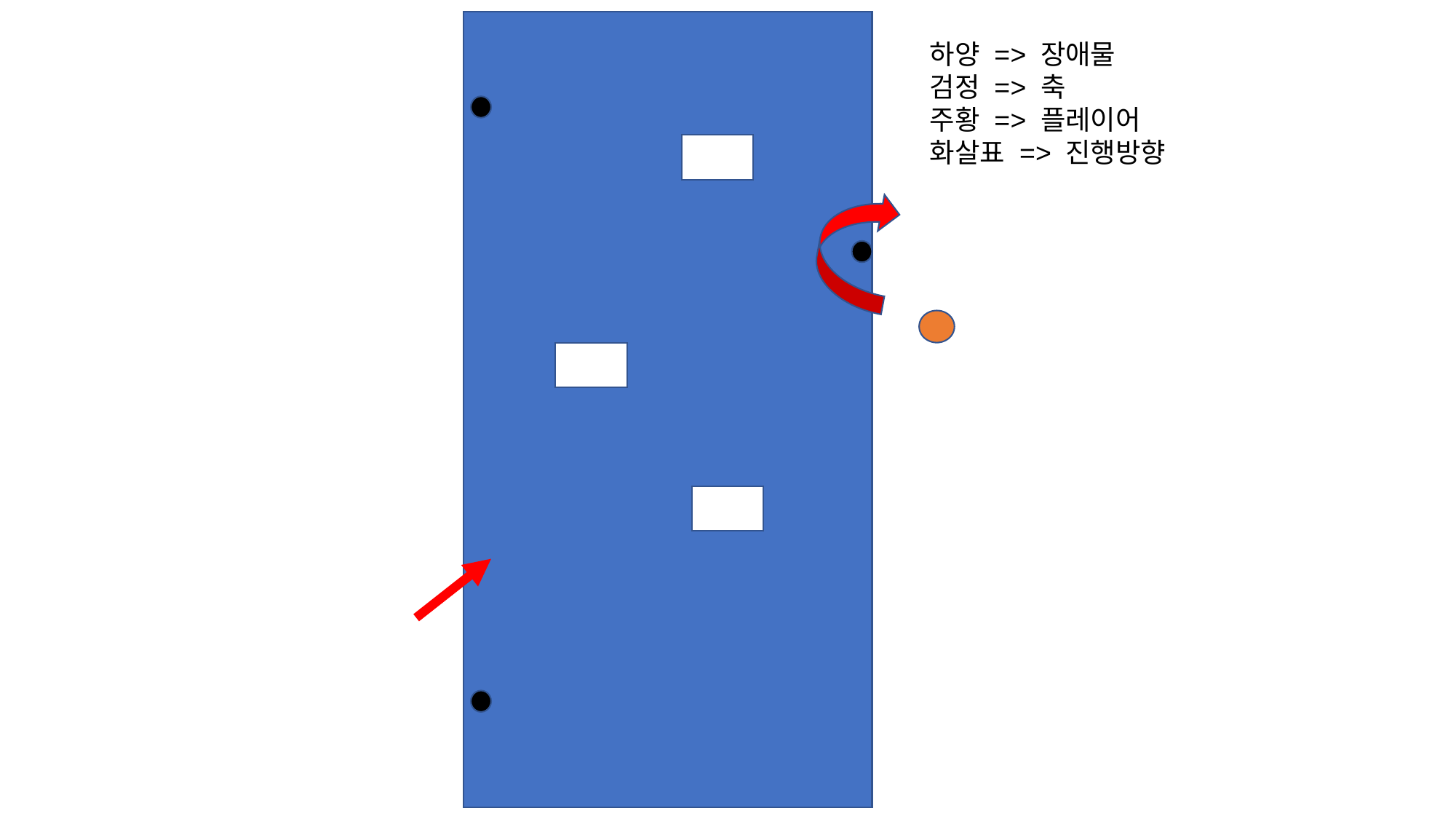

하양 => 장애물
검정 => 축
주황 => 플레이어
화살표 => 진행방향